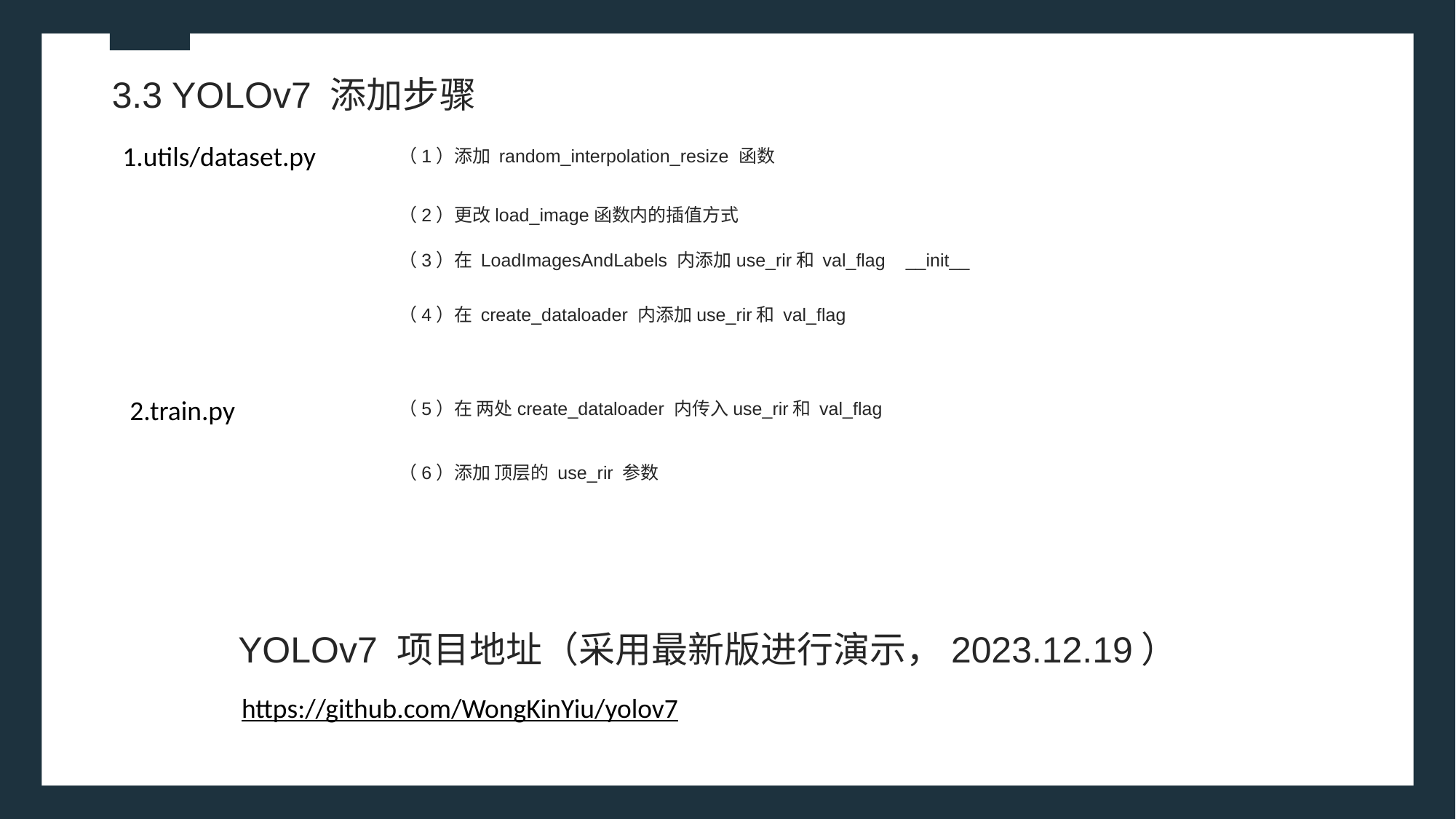

3.3 YOLOv7 添加步骤
1.utils/dataset.py
（1）添加 random_interpolation_resize 函数

（2）更改load_image函数内的插值方式
（3）在 LoadImagesAndLabels 内添加use_rir和 val_flag    __init__
（4）在 create_dataloader 内添加use_rir和 val_flag
2.train.py
（5）在 两处create_dataloader 内传入use_rir和 val_flag
（6）添加 顶层的 use_rir 参数
YOLOv7 项目地址（采用最新版进行演示，2023.12.19）
https://github.com/WongKinYiu/yolov7